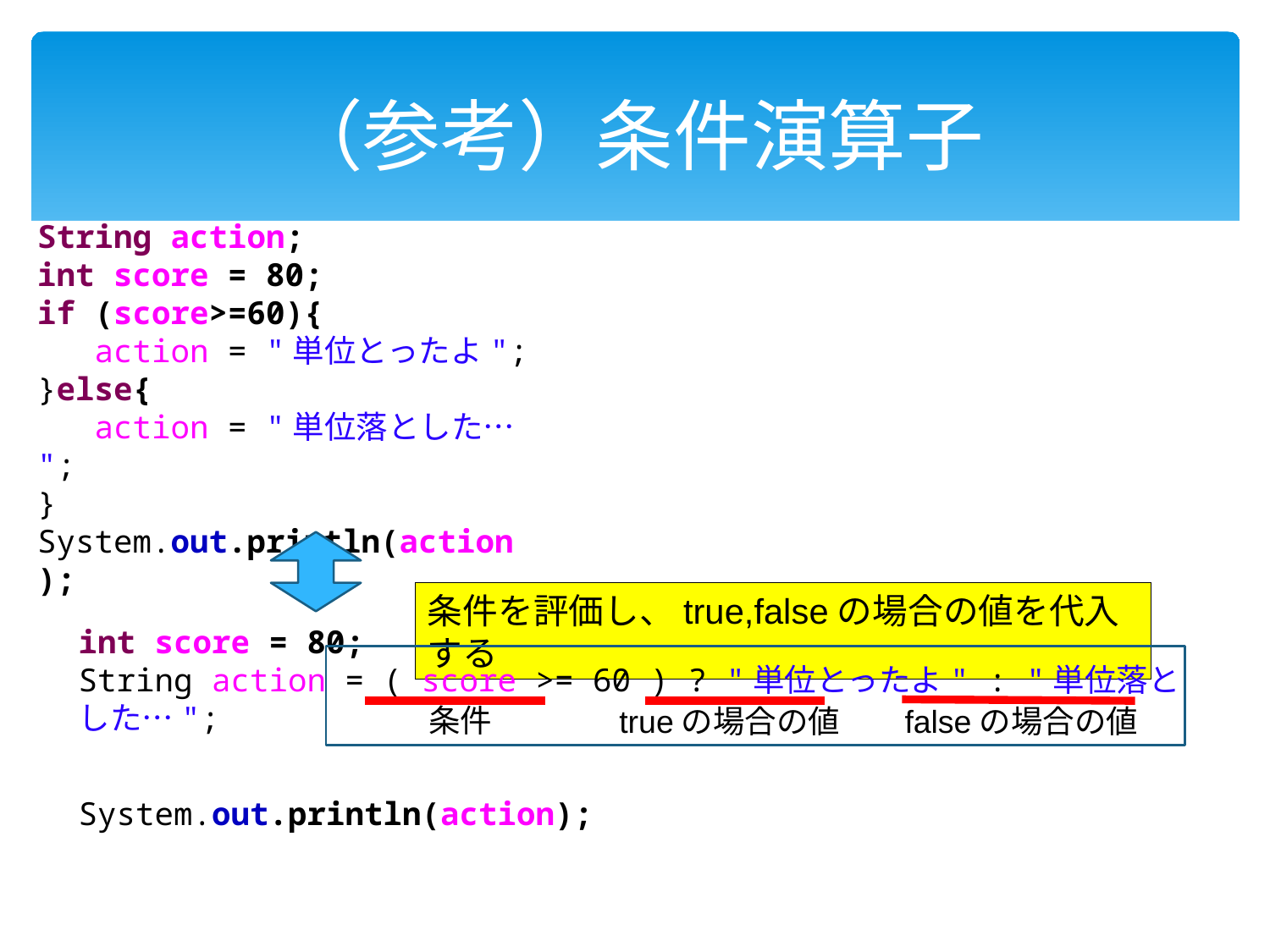

# （参考）条件演算子
String action;
int score = 80;
if (score>=60){
   action = "単位とったよ";
}else{
   action = "単位落とした…";
}
System.out.println(action);

条件を評価し、true,falseの場合の値を代入する
int score = 80;
String action = ( score >= 60 ) ? "単位とったよ" : "単位落とした…";

System.out.println(action);

条件
falseの場合の値
trueの場合の値